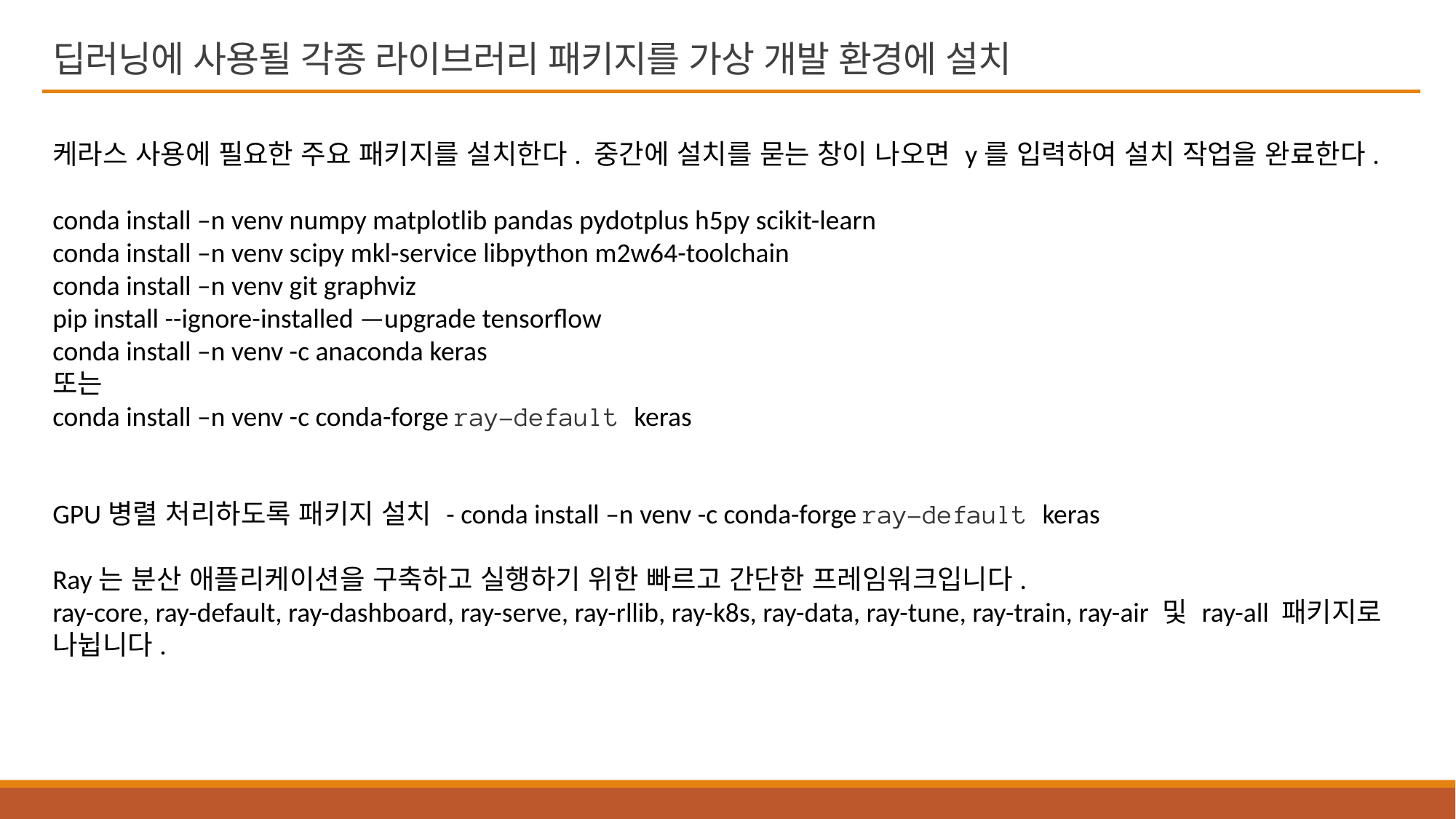

# 딥러닝에 사용될 각종 라이브러리 패키지를 가상 개발 환경에 설치
케라스 사용에 필요한 주요 패키지를 설치한다. 중간에 설치를 묻는 창이 나오면 y를 입력하여 설치 작업을 완료한다.

conda install –n venv numpy matplotlib pandas pydotplus h5py scikit-learn
conda install –n venv scipy mkl-service libpython m2w64-toolchain
conda install –n venv git graphviz
pip install --ignore-installed —upgrade tensorflow
conda install –n venv -c anaconda keras
또는
conda install –n venv -c conda-forge ray-default keras
GPU병렬 처리하도록 패키지 설치 - conda install –n venv -c conda-forge ray-default keras

Ray는 분산 애플리케이션을 구축하고 실행하기 위한 빠르고 간단한 프레임워크입니다.
ray-core, ray-default, ray-dashboard, ray-serve, ray-rllib, ray-k8s, ray-data, ray-tune, ray-train, ray-air 및 ray-all 패키지로 나뉩니다.